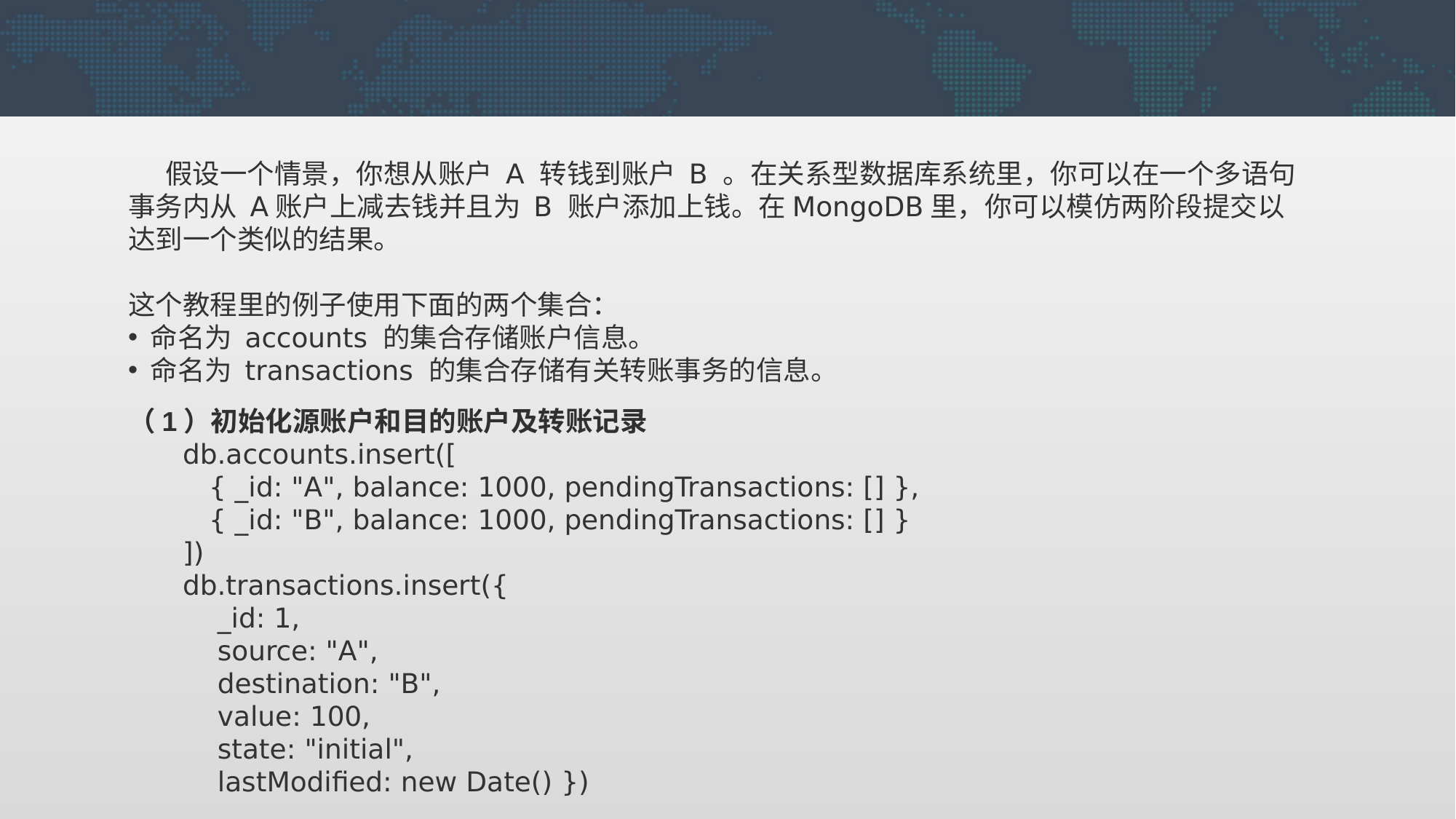

假设一个情景，你想从账户 A 转钱到账户 B 。在关系型数据库系统里，你可以在一个多语句事务内从 A账户上减去钱并且为 B 账户添加上钱。在MongoDB里，你可以模仿两阶段提交以达到一个类似的结果。

这个教程里的例子使用下面的两个集合：
 命名为 accounts 的集合存储账户信息。
 命名为 transactions 的集合存储有关转账事务的信息。
（1）初始化源账户和目的账户及转账记录
db.accounts.insert([
   { _id: "A", balance: 1000, pendingTransactions: [] },
   { _id: "B", balance: 1000, pendingTransactions: [] }
])
db.transactions.insert({
    _id: 1,
    source: "A",
    destination: "B",
    value: 100,
    state: "initial",
    lastModified: new Date() })